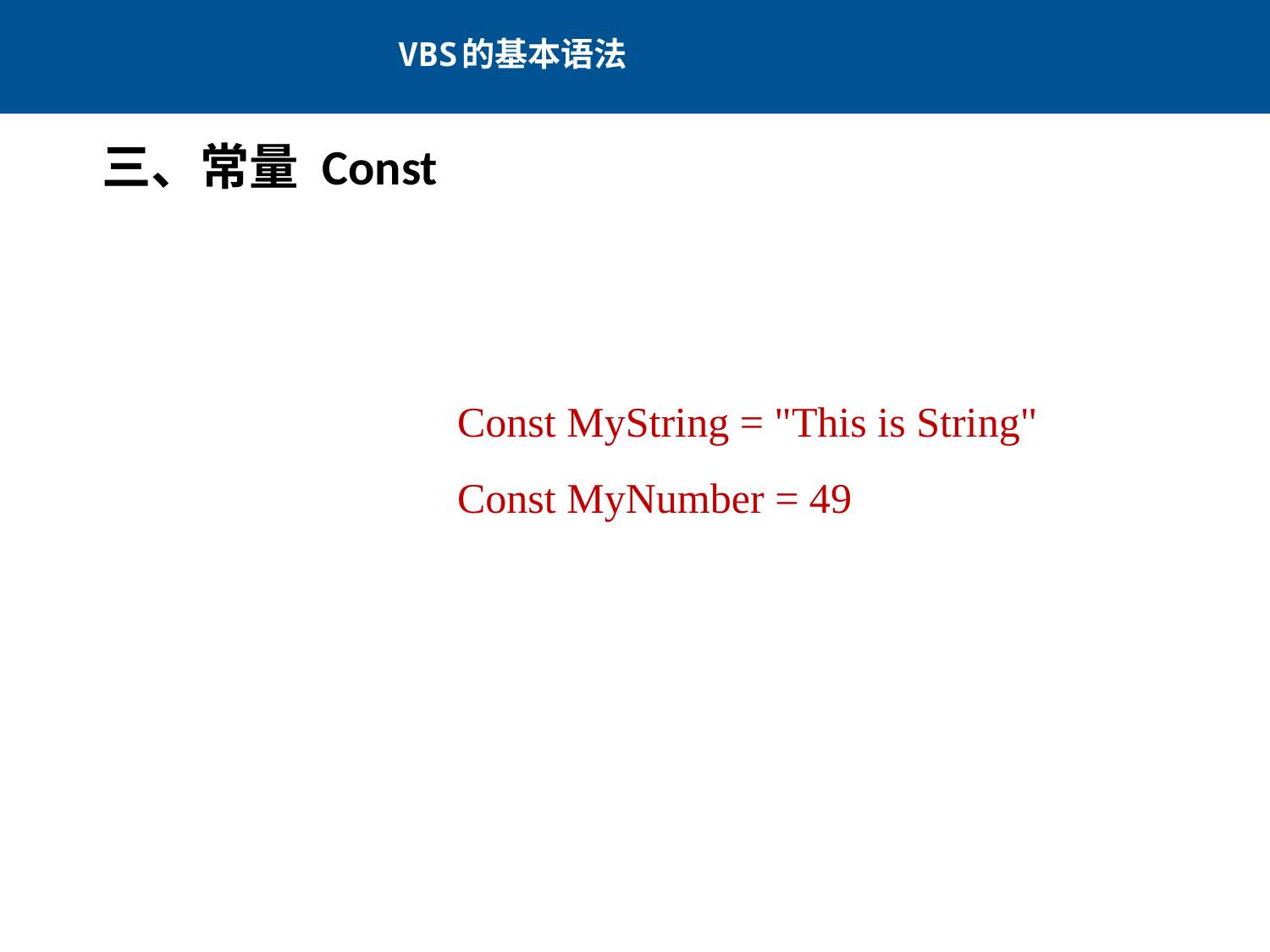

# VBS的基本语法
三、常量 Const
Const MyString = "This is String"
Const MyNumber = 49